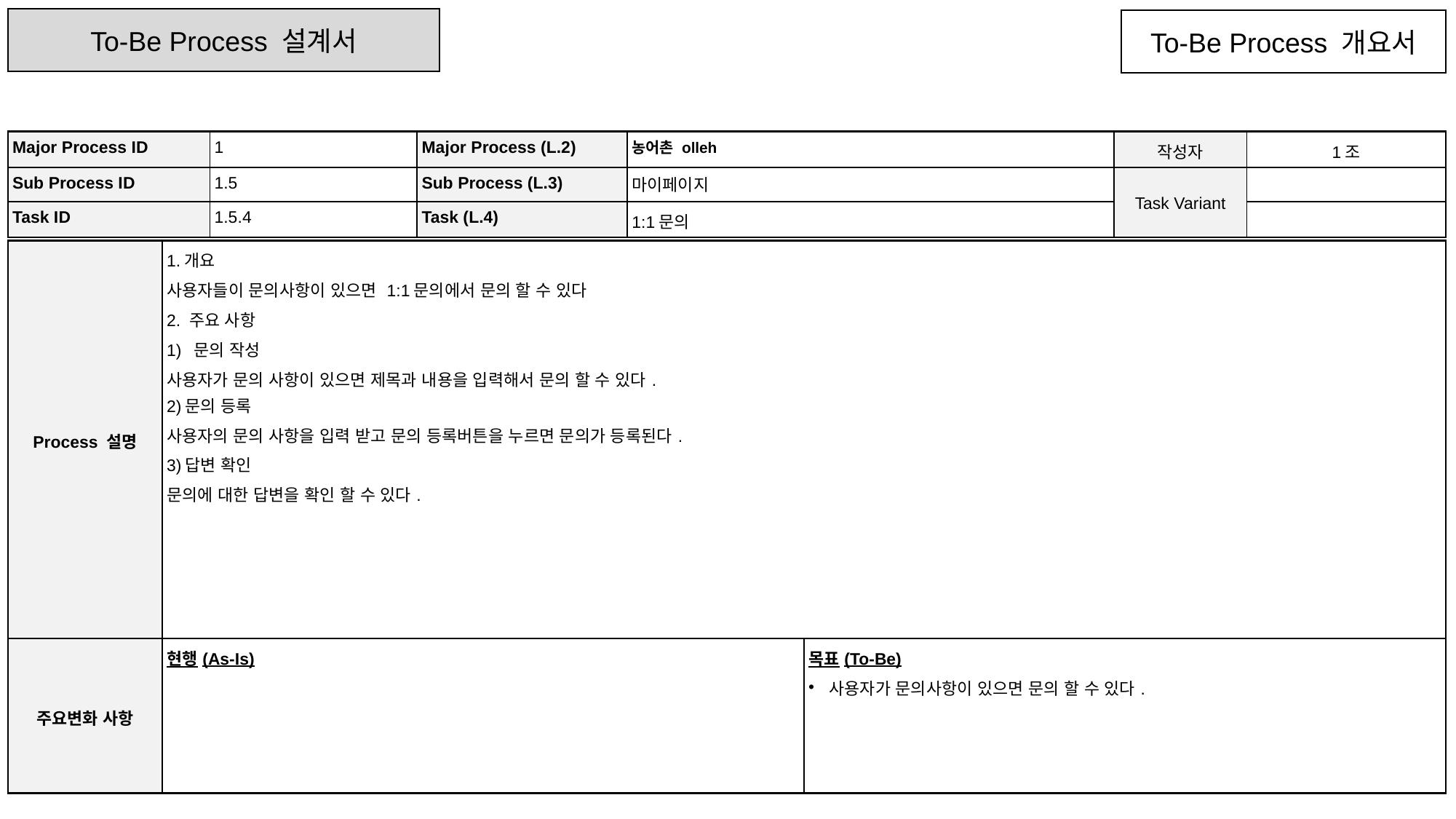

To-Be Process 설계서
To-Be Process 개요서
| Major Process ID | 1 | Major Process (L.2) | 농어촌 olleh | 작성자 | 1조 |
| --- | --- | --- | --- | --- | --- |
| Sub Process ID | 1.5 | Sub Process (L.3) | 마이페이지 | Task Variant |  |
| Task ID | 1.5.4 | Task (L.4) | 1:1문의 |  |  |
| Process 설명 | 1.개요 사용자들이 문의사항이 있으면 1:1문의에서 문의 할 수 있다 2. 주요 사항 문의 작성 사용자가 문의 사항이 있으면 제목과 내용을 입력해서 문의 할 수 있다. 2)문의 등록 사용자의 문의 사항을 입력 받고 문의 등록버튼을 누르면 문의가 등록된다. 3)답변 확인 문의에 대한 답변을 확인 할 수 있다. |  |
| --- | --- | --- |
| 주요변화 사항 | 현행(As-Is) | 목표(To-Be) 사용자가 문의사항이 있으면 문의 할 수 있다. |